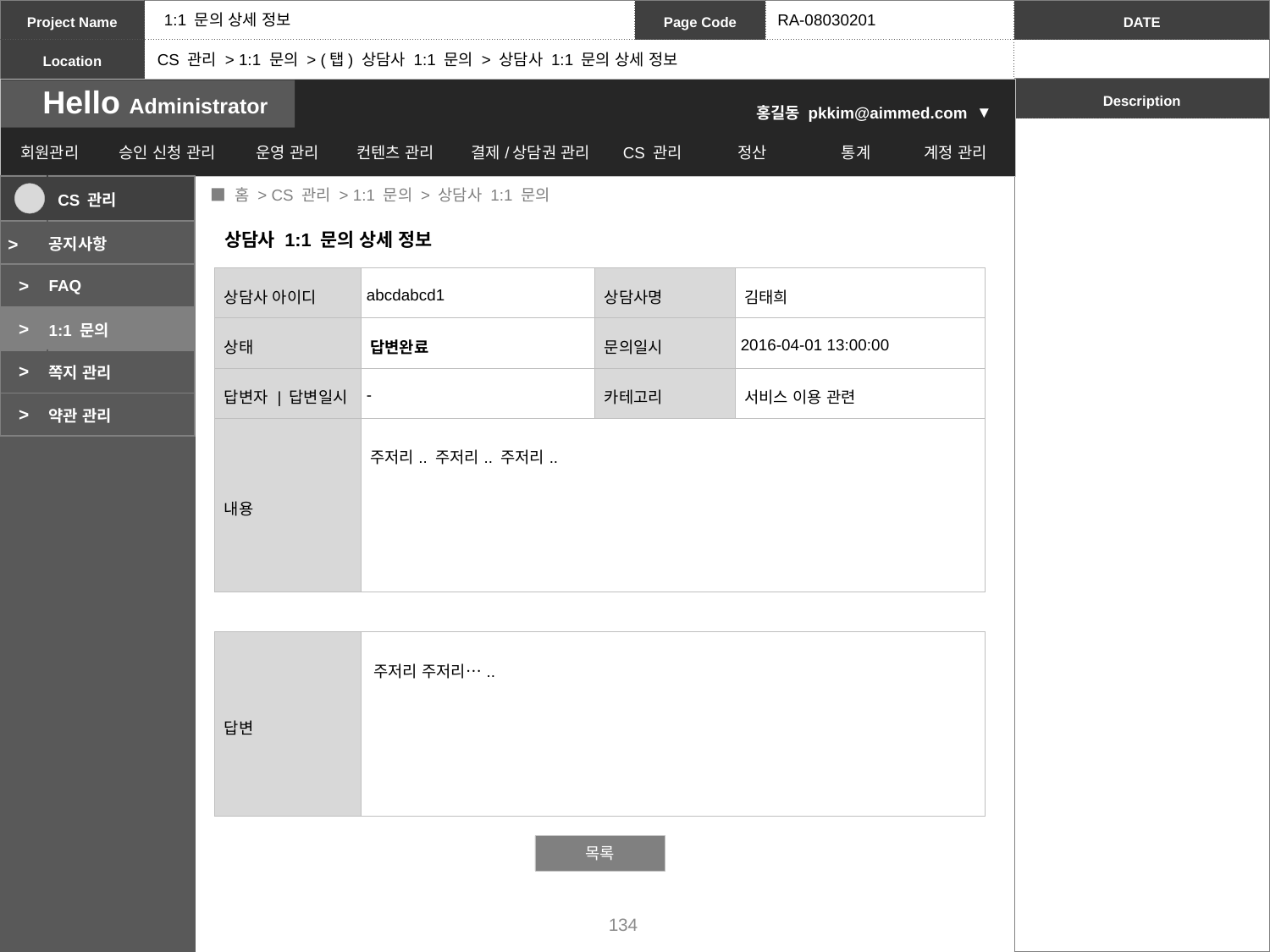

1:1 문의 상세 정보
RA-08030201
CS 관리 > 1:1 문의 > (탭) 상담사 1:1 문의 > 상담사 1:1 문의 상세 정보
   ■ 홈 > CS 관리 > 1:1 문의 > 상담사 1:1 문의

|  | CS 관리 |
| --- | --- |
| > | 공지사항 |
| > | FAQ |
| > | 1:1 문의 |
| > | 쪽지 관리 |
| > | 약관 관리 |

상담사 1:1 문의 상세 정보
| 상담사 아이디 | abcdabcd1 | 상담사명 | 김태희 |
| --- | --- | --- | --- |
| 상태 | 답변완료 | 문의일시 | 2016-04-01 13:00:00 |
| 답변자 | 답변일시 | - | 카테고리 | 서비스 이용 관련 |
| 내용 | 주저리.. 주저리.. 주저리.. |  |  |
| 답변 | 주저리 주저리….. |
| --- | --- |
목록
134